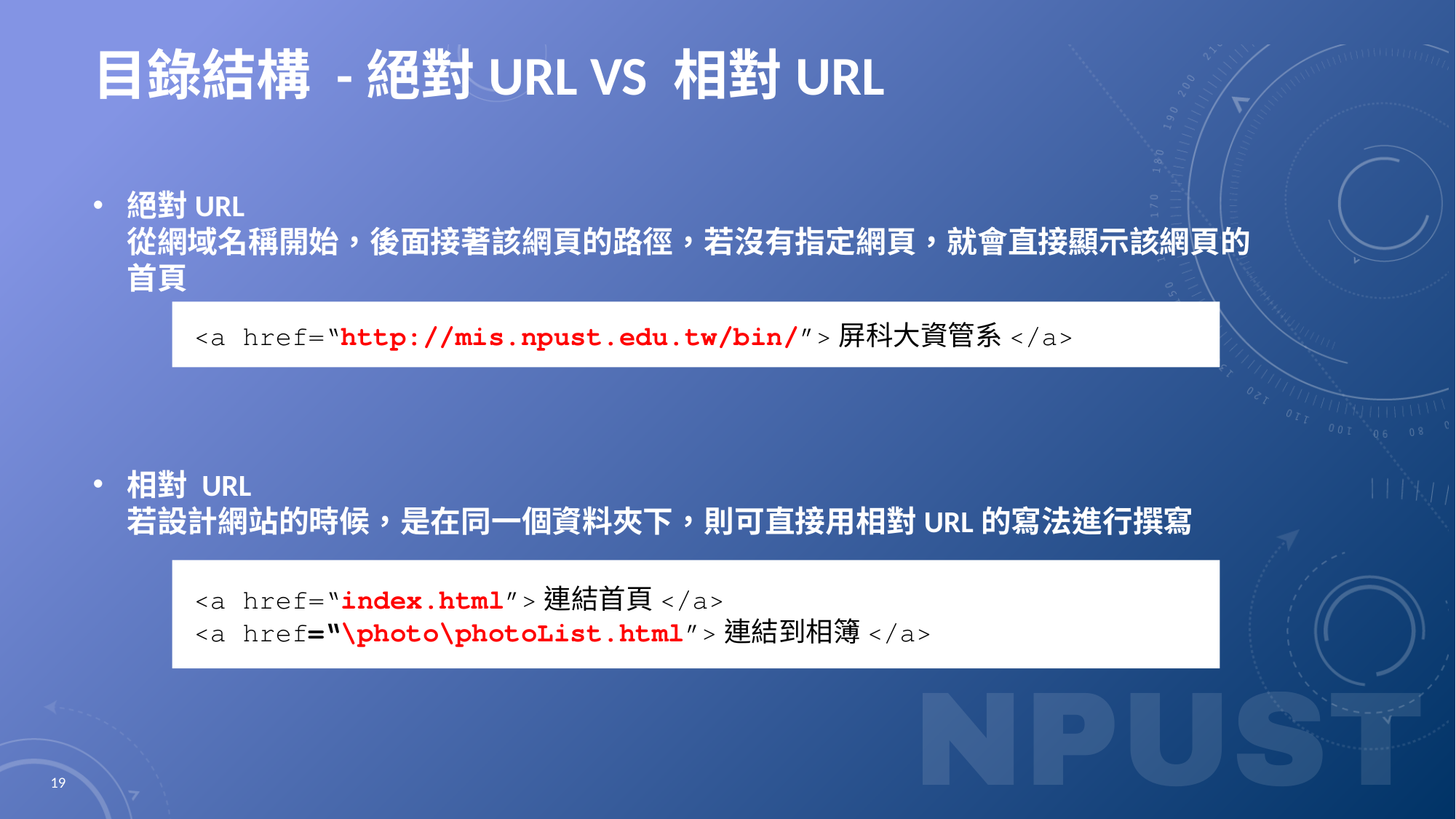

# 目錄結構 -絕對URL VS 相對URL
絕對URL
從網域名稱開始，後面接著該網頁的路徑，若沒有指定網頁，就會直接顯示該網頁的首頁

相對 URL
若設計網站的時候，是在同一個資料夾下，則可直接用相對URL的寫法進行撰寫

<a href=“http://mis.npust.edu.tw/bin/”>屏科大資管系</a>
<a href=“index.html”>連結首頁</a>
<a href=“\photo\photoList.html”>連結到相簿</a>
19